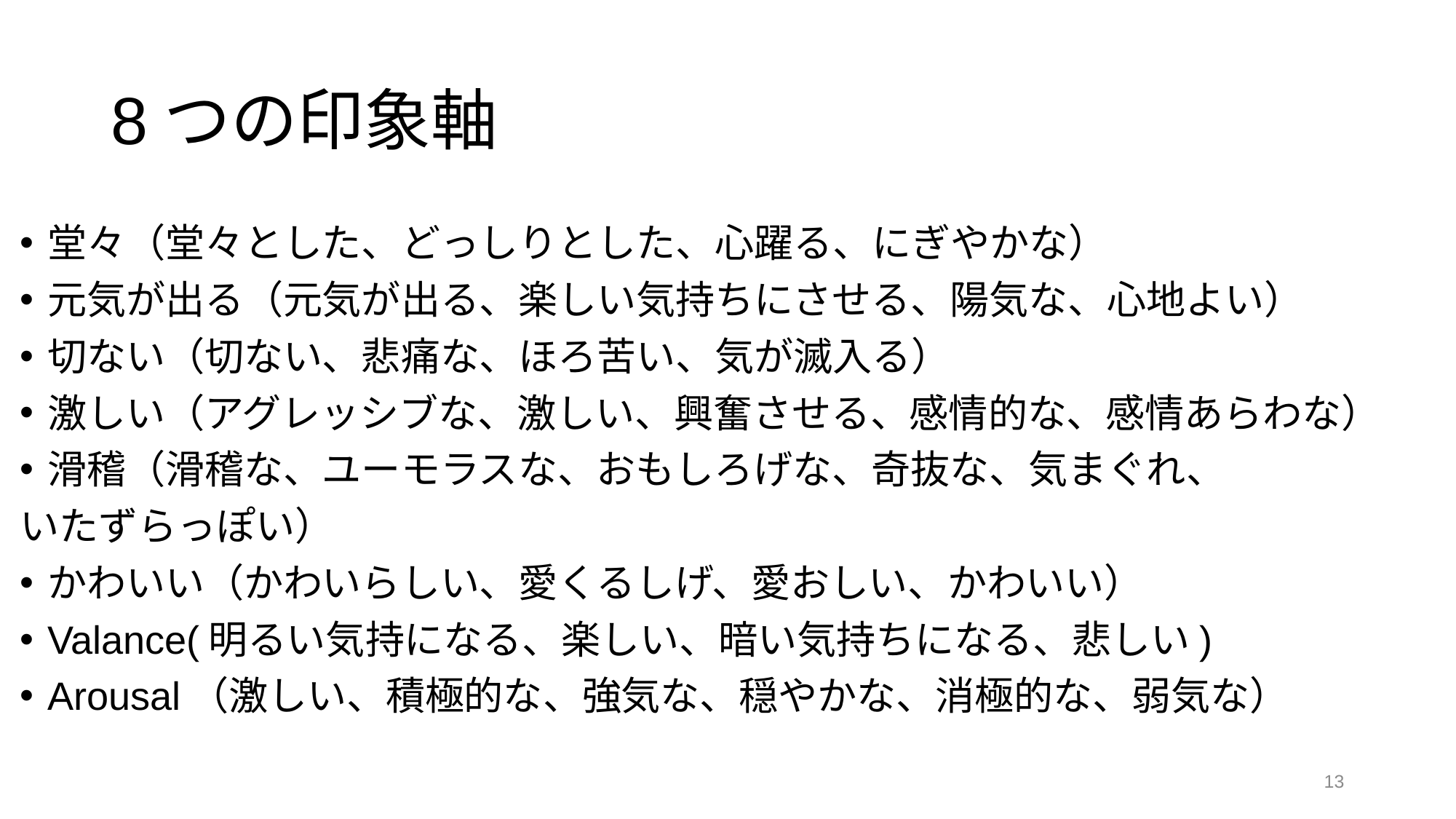

# 8つの印象軸
堂々（堂々とした、どっしりとした、心躍る、にぎやかな）
元気が出る（元気が出る、楽しい気持ちにさせる、陽気な、心地よい）
切ない（切ない、悲痛な、ほろ苦い、気が滅入る）
激しい（アグレッシブな、激しい、興奮させる、感情的な、感情あらわな）
滑稽（滑稽な、ユーモラスな、おもしろげな、奇抜な、気まぐれ、
いたずらっぽい）
かわいい（かわいらしい、愛くるしげ、愛おしい、かわいい）
Valance(明るい気持になる、楽しい、暗い気持ちになる、悲しい)
Arousal（激しい、積極的な、強気な、穏やかな、消極的な、弱気な）
13